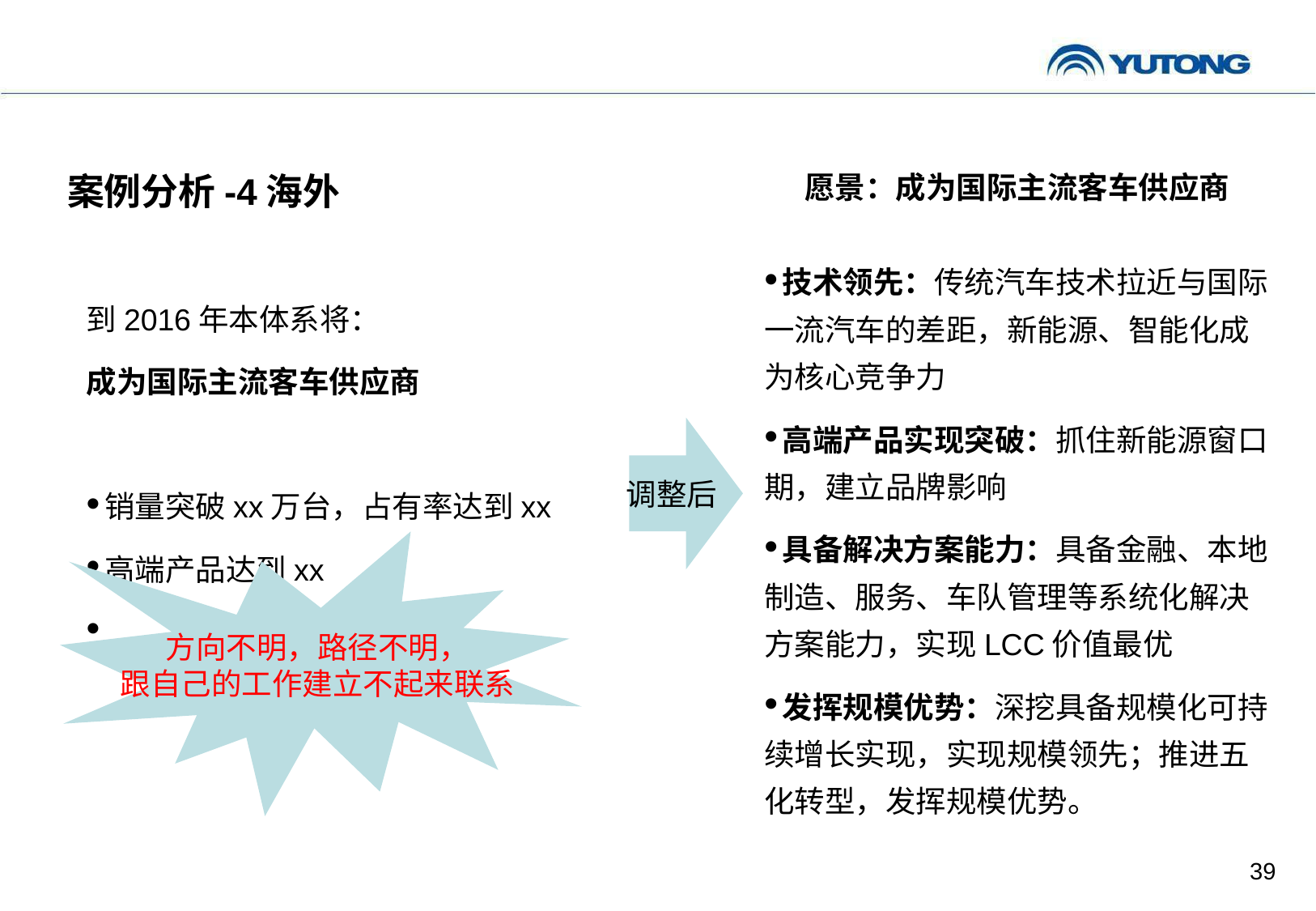

案例分析-4海外
愿景：成为国际主流客车供应商
技术领先：传统汽车技术拉近与国际一流汽车的差距，新能源、智能化成为核心竞争力
高端产品实现突破：抓住新能源窗口期，建立品牌影响
具备解决方案能力：具备金融、本地制造、服务、车队管理等系统化解决方案能力，实现LCC价值最优
发挥规模优势：深挖具备规模化可持续增长实现，实现规模领先；推进五化转型，发挥规模优势。
到2016年本体系将：
成为国际主流客车供应商

销量突破xx万台，占有率达到xx
高端产品达到xx
……
调整后
方向不明，路径不明，
跟自己的工作建立不起来联系
39